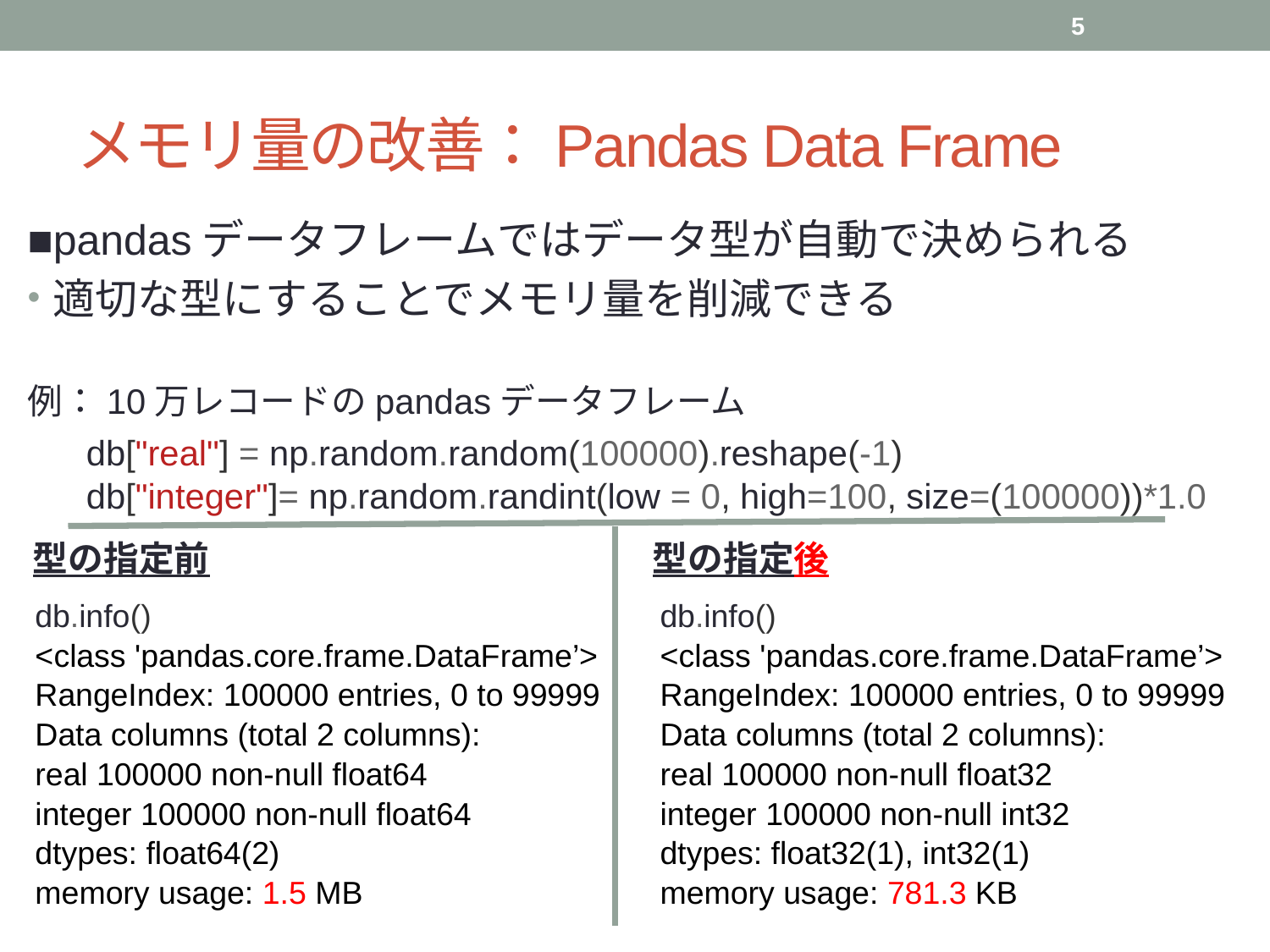

5
# メモリ量の改善：Pandas Data Frame
■pandasデータフレームではデータ型が自動で決められる
適切な型にすることでメモリ量を削減できる

例：10万レコードのpandasデータフレーム

db["real"] = np.random.random(100000).reshape(-1)
db["integer"]= np.random.randint(low = 0, high=100, size=(100000))*1.0
型の指定前
型の指定後
db.info()
<class 'pandas.core.frame.DataFrame’>
RangeIndex: 100000 entries, 0 to 99999
Data columns (total 2 columns):
real 100000 non-null float64
integer 100000 non-null float64
dtypes: float64(2)
memory usage: 1.5 MB
db.info()
<class 'pandas.core.frame.DataFrame’>
RangeIndex: 100000 entries, 0 to 99999
Data columns (total 2 columns):
real 100000 non-null float32
integer 100000 non-null int32
dtypes: float32(1), int32(1)
memory usage: 781.3 KB